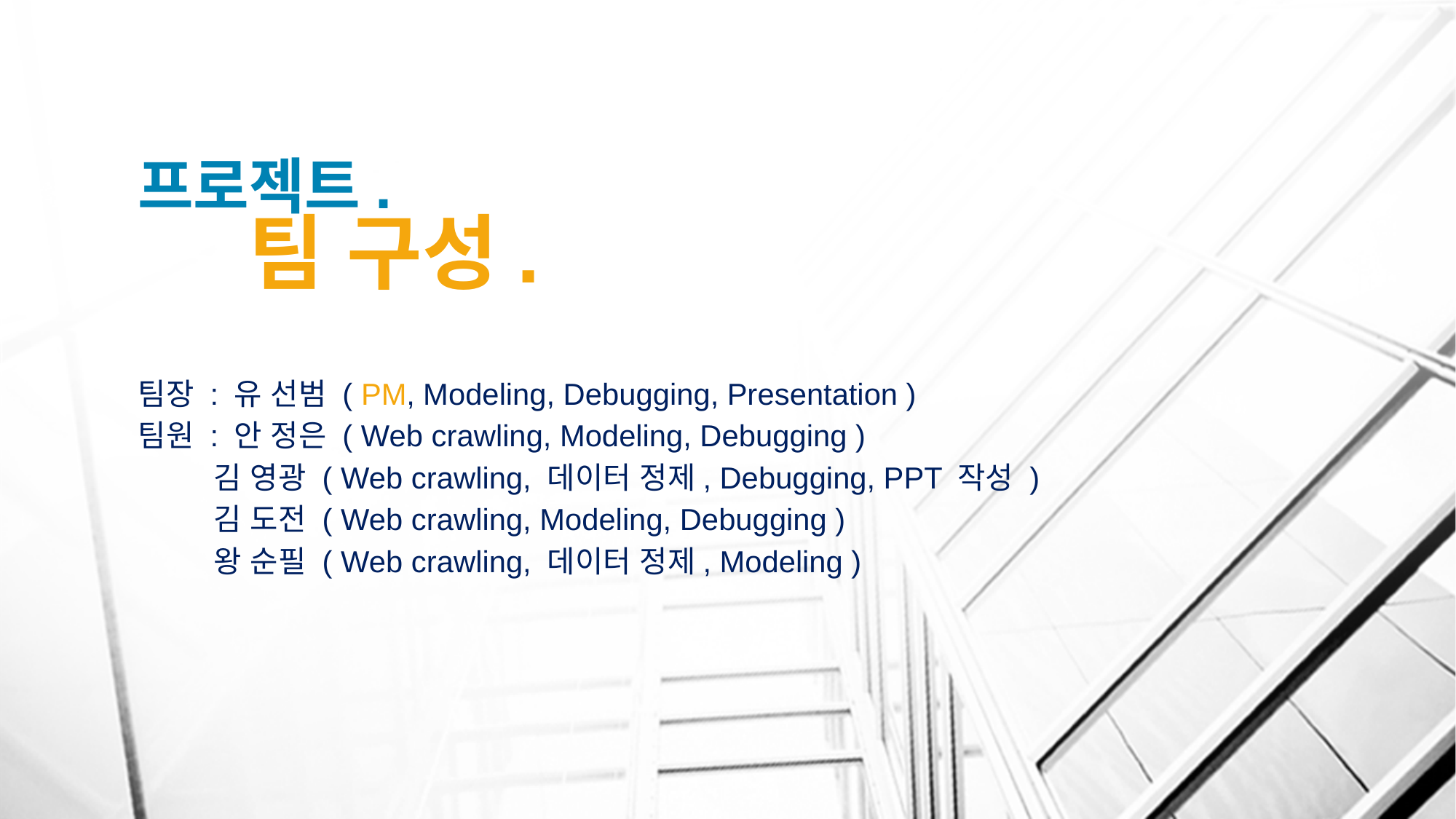

프로젝트.
    팀 구성.
팀장 : 유 선범 ( PM, Modeling, Debugging, Presentation )
팀원 : 안 정은 ( Web crawling, Modeling, Debugging )
        김 영광 ( Web crawling, 데이터 정제, Debugging, PPT 작성 )
        김 도전 ( Web crawling, Modeling, Debugging )
        왕 순필 ( Web crawling, 데이터 정제, Modeling )